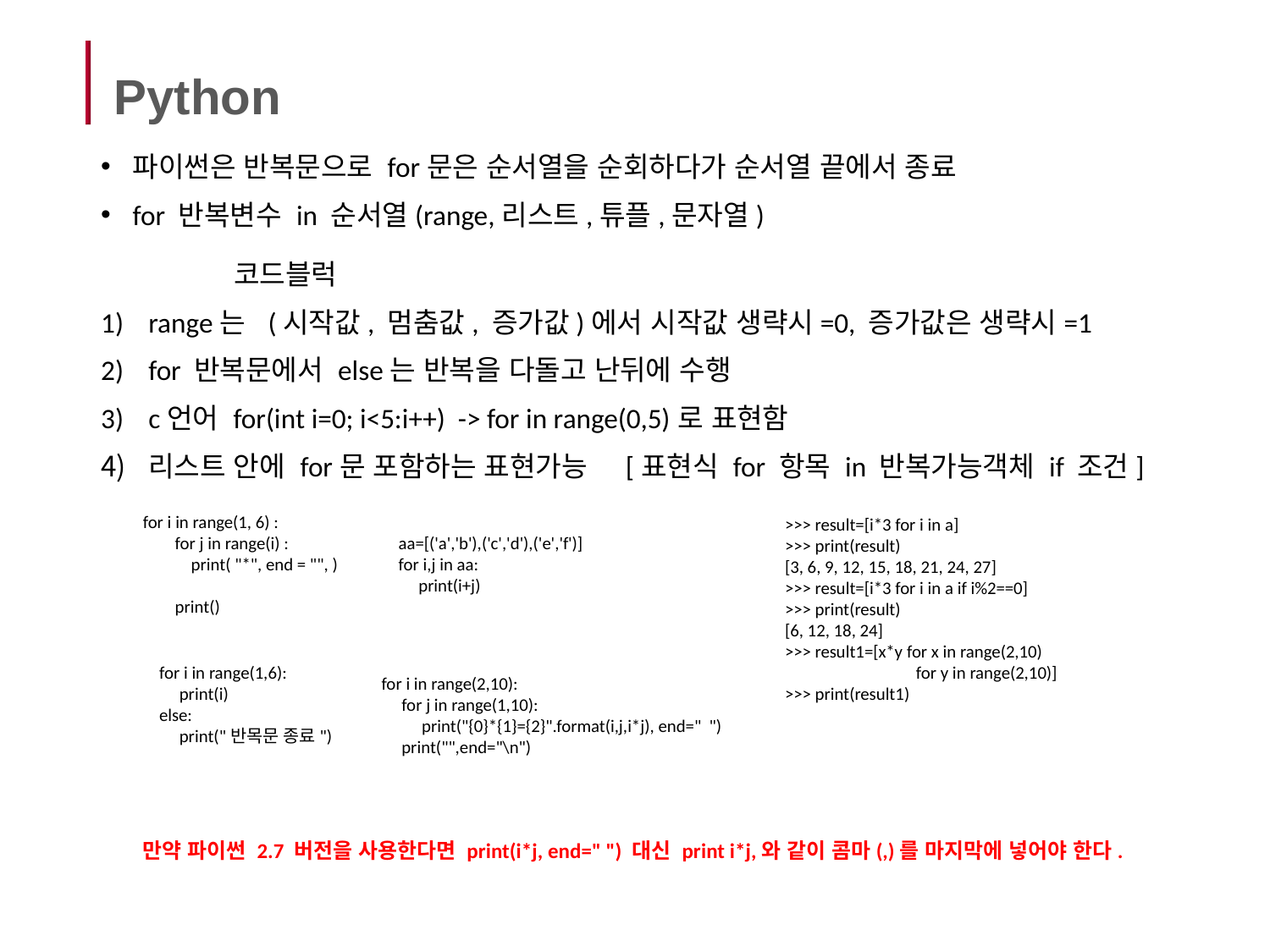

파이썬은 반복문으로 for문은 순서열을 순회하다가 순서열 끝에서 종료
for 반복변수 in 순서열(range,리스트,튜플,문자열)
        코드블럭
range는  (시작값, 멈춤값, 증가값)에서 시작값 생략시=0, 증가값은 생략시=1
for 반복문에서 else는 반복을 다돌고 난뒤에 수행
c언어 for(int i=0; i<5:i++)  -> for in range(0,5)로 표현함
리스트 안에 for문 포함하는 표현가능    [표현식 for 항목 in 반복가능객체 if 조건]

for i in range(1, 6) :
        for j in range(i) :
            print( "*", end = "", )

        print()
>>> result=[i*3 for i in a]
>>> print(result)
[3, 6, 9, 12, 15, 18, 21, 24, 27]
>>> result=[i*3 for i in a if i%2==0]
>>> print(result)
[6, 12, 18, 24]
>>> result1=[x*y for x in range(2,10)
	 for y in range(2,10)]
>>> print(result1)
aa=[('a','b'),('c','d'),('e','f')]
for i,j in aa:
     print(i+j)
for i in range(1,6):
     print(i)
else:
     print("반목문 종료")

for i in range(2,10):
     for j in range(1,10):
          print("{0}*{1}={2}".format(i,j,i*j), end="  ")
     print("",end="\n")
만약 파이썬 2.7 버전을 사용한다면 print(i*j, end=" ") 대신 print i*j,와 같이 콤마(,)를 마지막에 넣어야 한다.